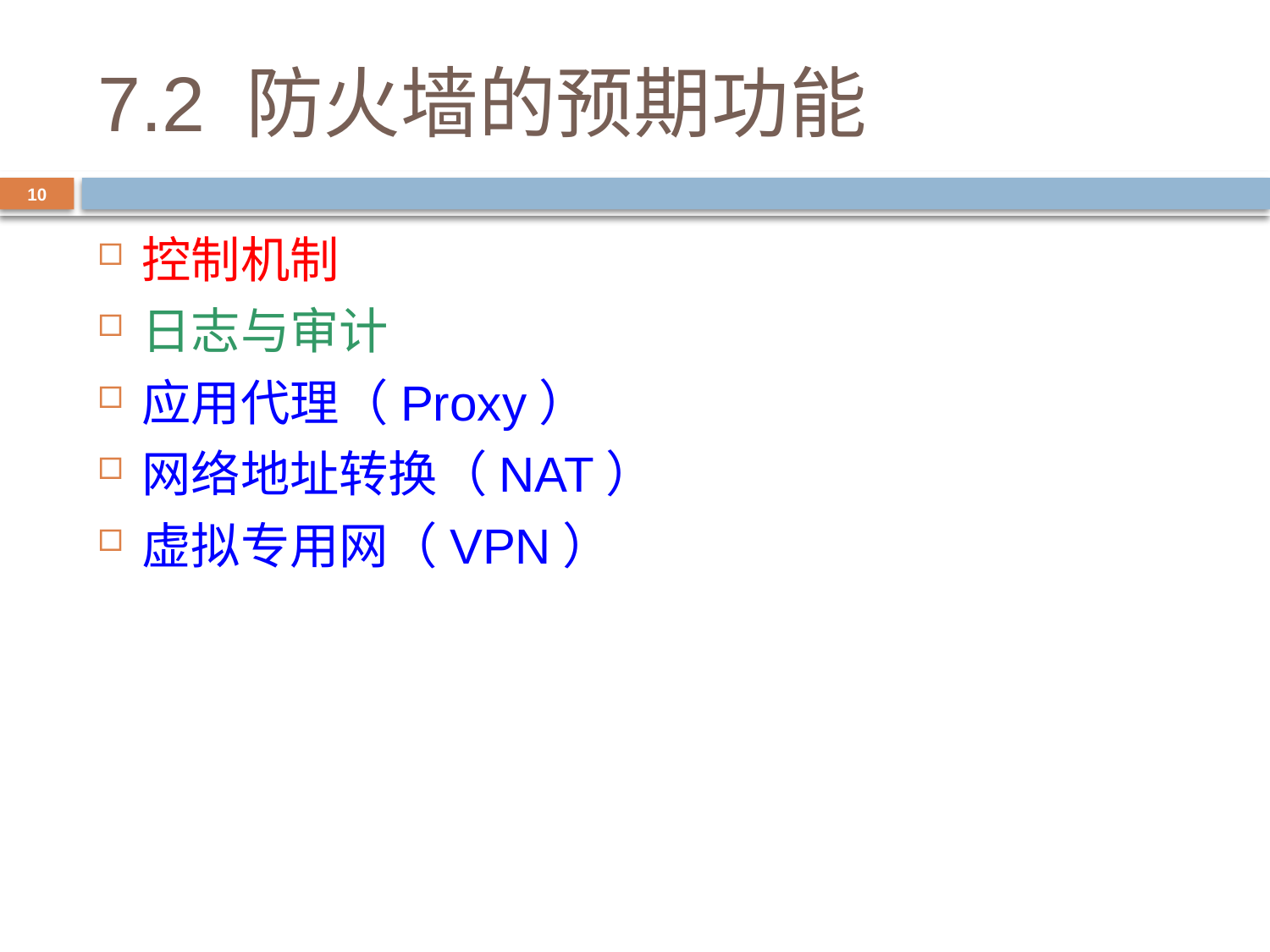

# 7.2 防火墙的预期功能
10
控制机制
日志与审计
应用代理（Proxy）
网络地址转换（NAT）
虚拟专用网（VPN）